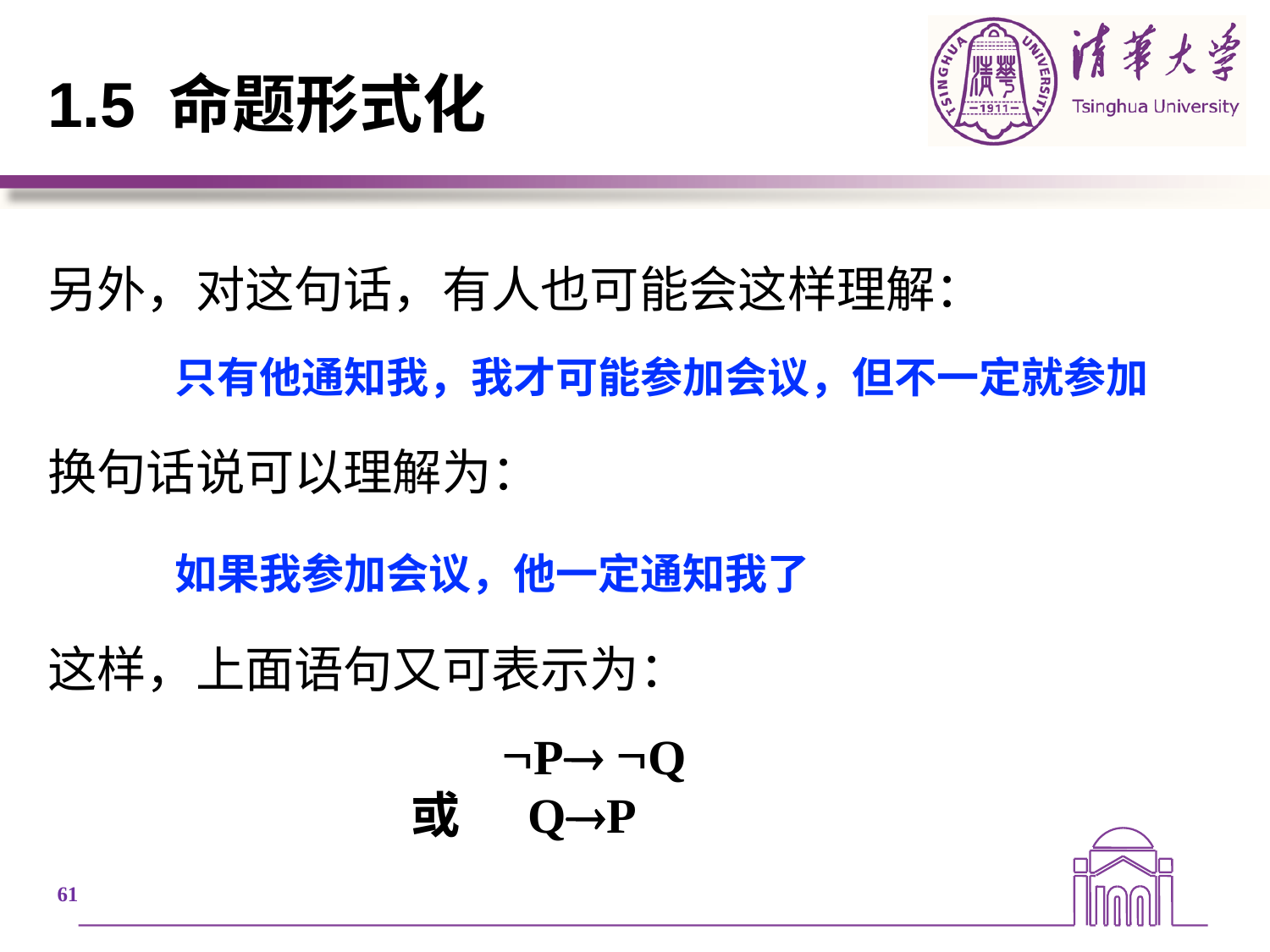

# 1.5 命题形式化
另外，对这句话，有人也可能会这样理解：
	只有他通知我，我才可能参加会议，但不一定就参加
换句话说可以理解为：
	如果我参加会议，他一定通知我了
这样，上面语句又可表示为：
         ¬P→ ¬Q
或     Q→P